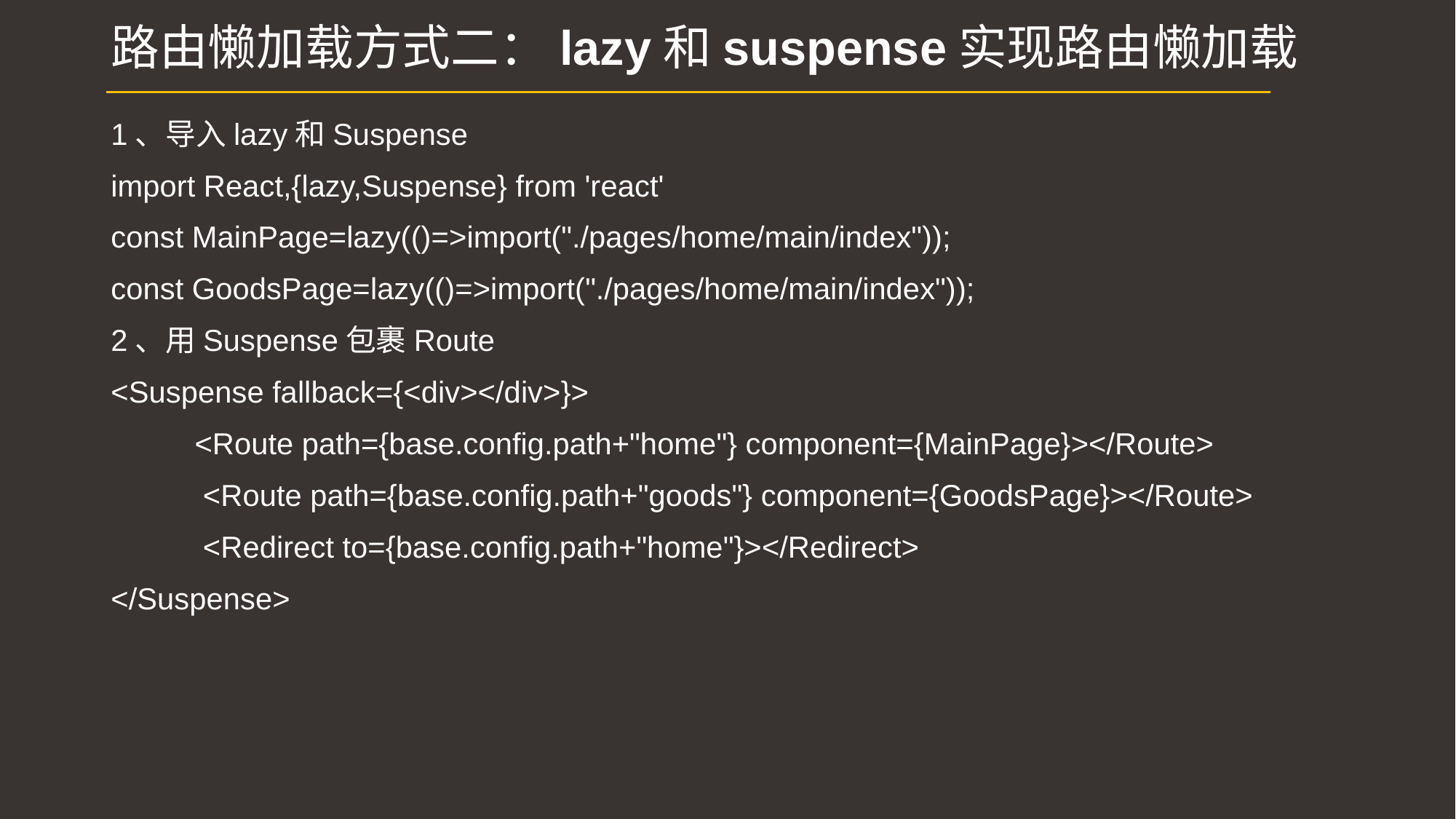

# 路由懒加载方式二：lazy和suspense实现路由懒加载
1、导入lazy和Suspense
import React,{lazy,Suspense} from 'react'
const MainPage=lazy(()=>import("./pages/home/main/index"));
const GoodsPage=lazy(()=>import("./pages/home/main/index"));
2、用Suspense包裹Route
<Suspense fallback={<div></div>}>
          <Route path={base.config.path+"home"} component={MainPage}></Route>
           <Route path={base.config.path+"goods"} component={GoodsPage}></Route>
           <Redirect to={base.config.path+"home"}></Redirect>
</Suspense>